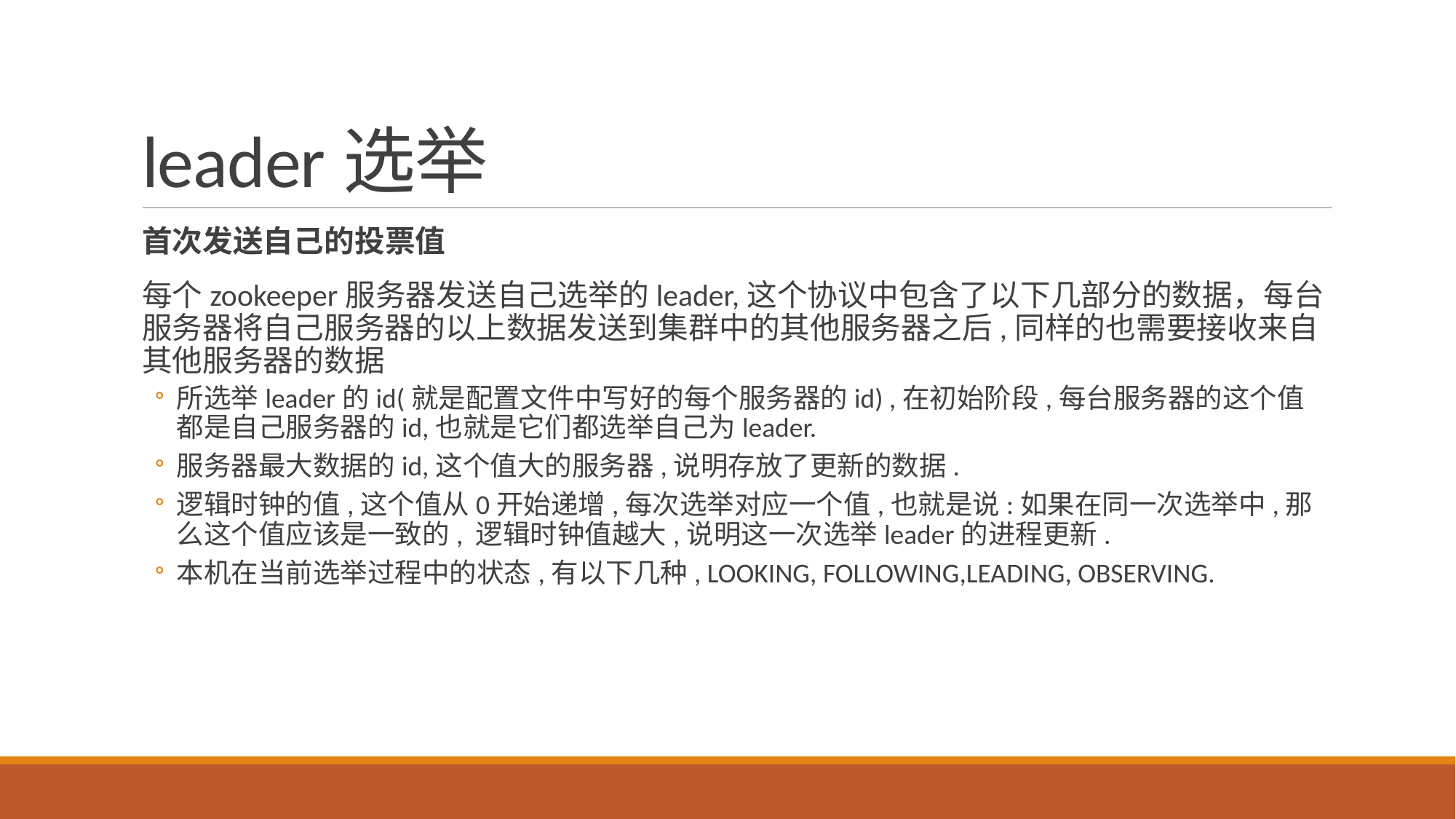

# leader选举
首次发送自己的投票值
每个zookeeper服务器发送自己选举的leader,这个协议中包含了以下几部分的数据，每台服务器将自己服务器的以上数据发送到集群中的其他服务器之后,同样的也需要接收来自其他服务器的数据
所选举leader的id(就是配置文件中写好的每个服务器的id) ,在初始阶段,每台服务器的这个值都是自己服务器的id,也就是它们都选举自己为leader.
服务器最大数据的id,这个值大的服务器,说明存放了更新的数据.
逻辑时钟的值,这个值从0开始递增,每次选举对应一个值,也就是说:如果在同一次选举中,那么这个值应该是一致的, 逻辑时钟值越大,说明这一次选举leader的进程更新.
本机在当前选举过程中的状态,有以下几种, LOOKING, FOLLOWING,LEADING, OBSERVING.